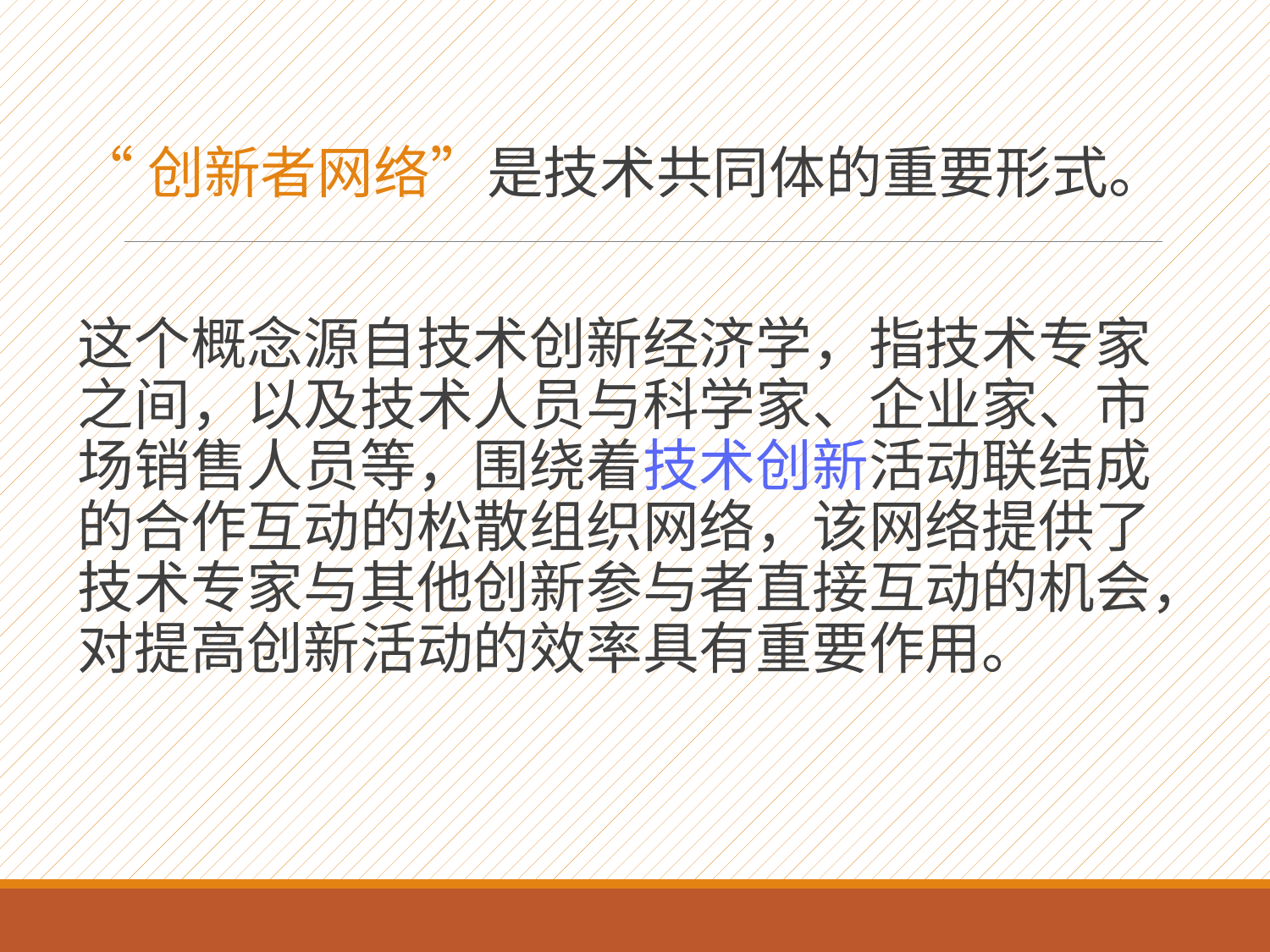

“创新者网络”是技术共同体的重要形式。

这个概念源自技术创新经济学，指技术专家之间，以及技术人员与科学家、企业家、市场销售人员等，围绕着技术创新活动联结成的合作互动的松散组织网络，该网络提供了技术专家与其他创新参与者直接互动的机会，对提高创新活动的效率具有重要作用。